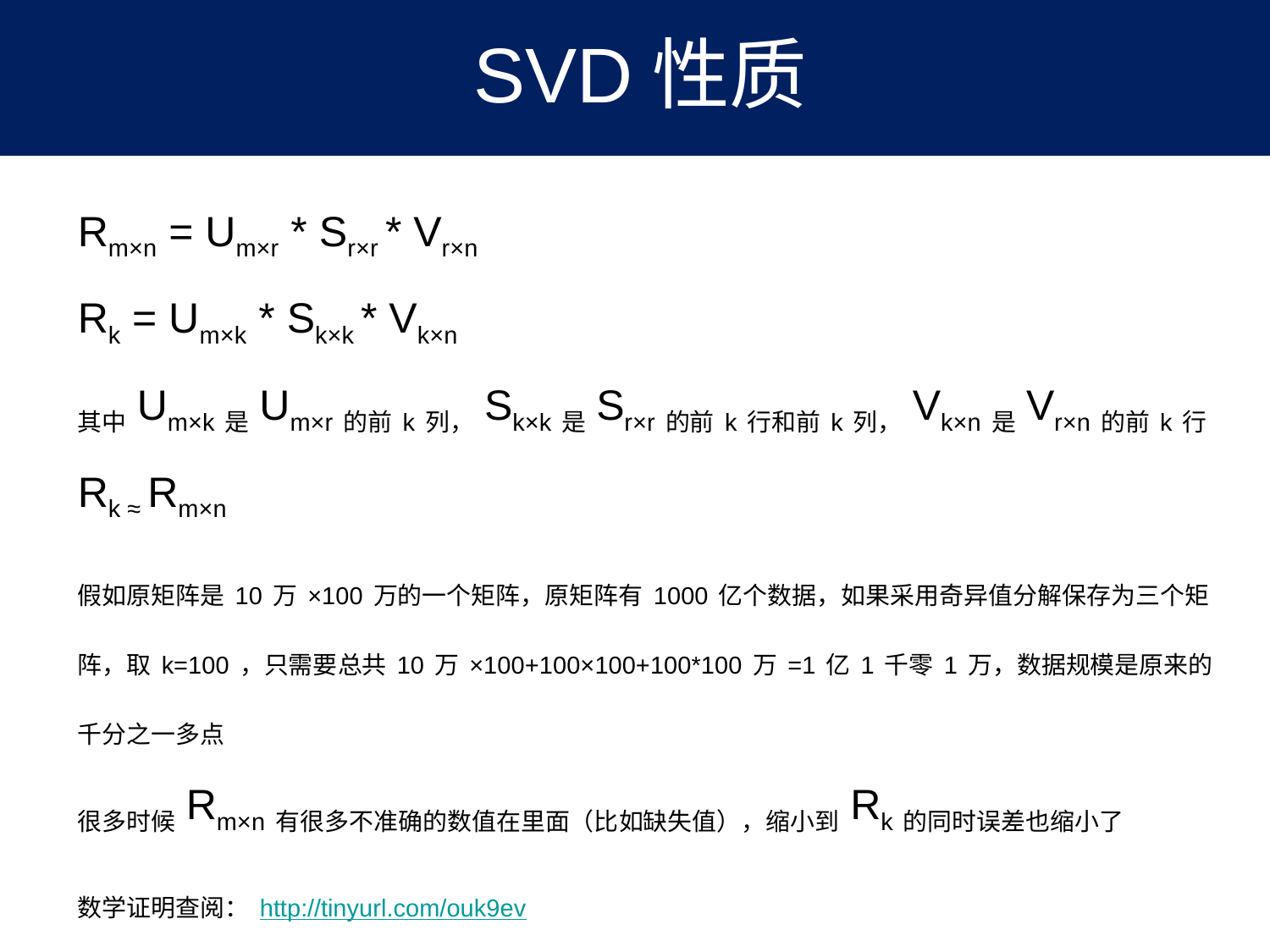

SVD性质
Rm×n = Um×r * Sr×r * Vr×n
Rk = Um×k * Sk×k * Vk×n
其中Um×k是Um×r的前k列，Sk×k是Sr×r的前k行和前k列，Vk×n是Vr×n的前k行
Rk ≈ Rm×n
假如原矩阵是10万×100万的一个矩阵，原矩阵有1000亿个数据，如果采用奇异值分解保存为三个矩阵，取k=100，只需要总共10万×100+100×100+100*100万=1亿1千零1万，数据规模是原来的千分之一多点
很多时候Rm×n有很多不准确的数值在里面（比如缺失值），缩小到Rk的同时误差也缩小了
数学证明查阅：http://tinyurl.com/ouk9ev
另外可参见：数学之美 系列十八 － 矩阵运算和文本处理中的分类问题http://googlechinablog.com/2007/01/blog-post.html